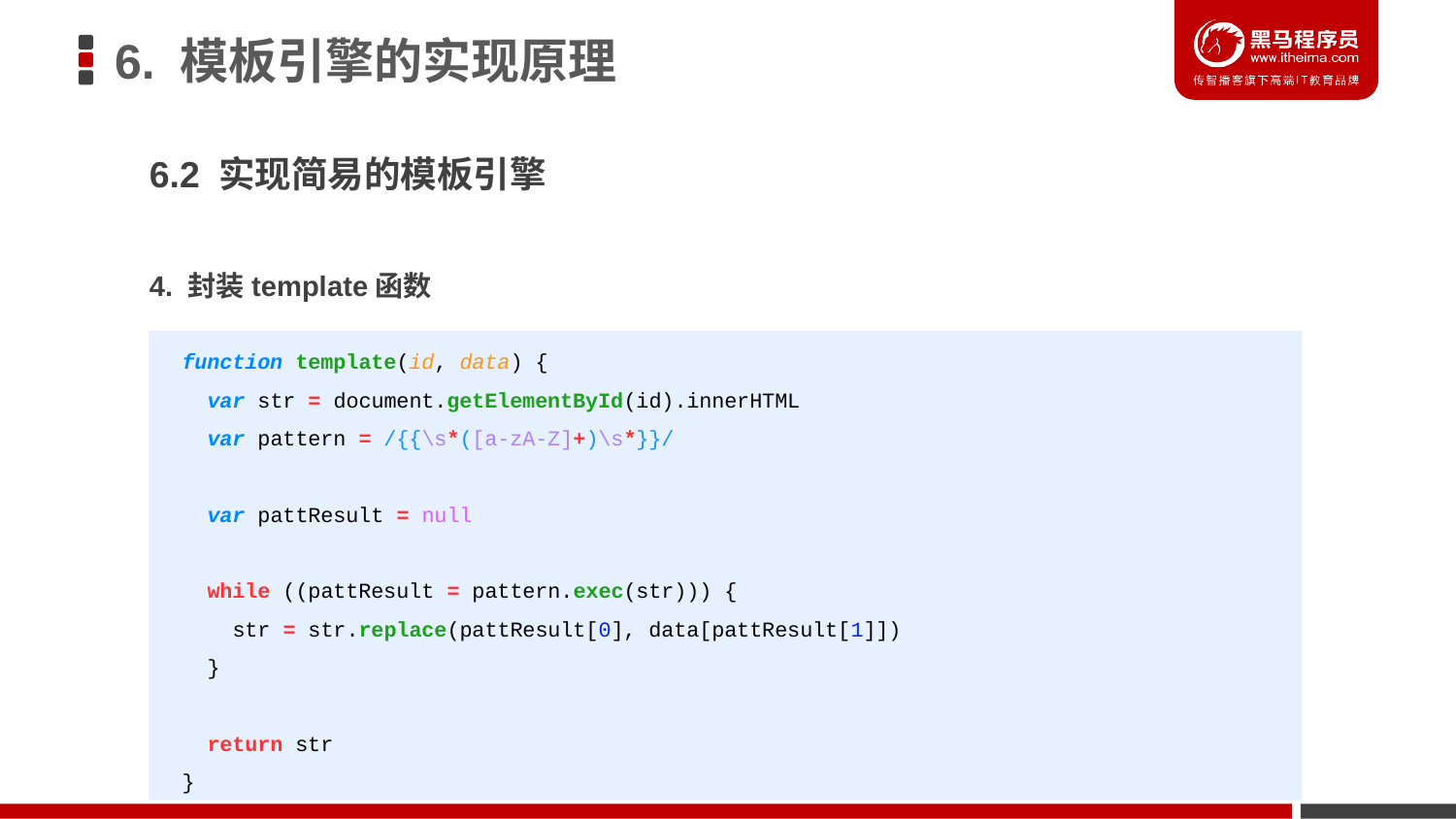

# 6. 模板引擎的实现原理
6.2 实现简易的模板引擎
4. 封装template函数
function template(id, data) {
  var str = document.getElementById(id).innerHTML
  var pattern = /{{\s*([a-zA-Z]+)\s*}}/
  var pattResult = null
  while ((pattResult = pattern.exec(str))) {
    str = str.replace(pattResult[0], data[pattResult[1]])
  }
  return str
}